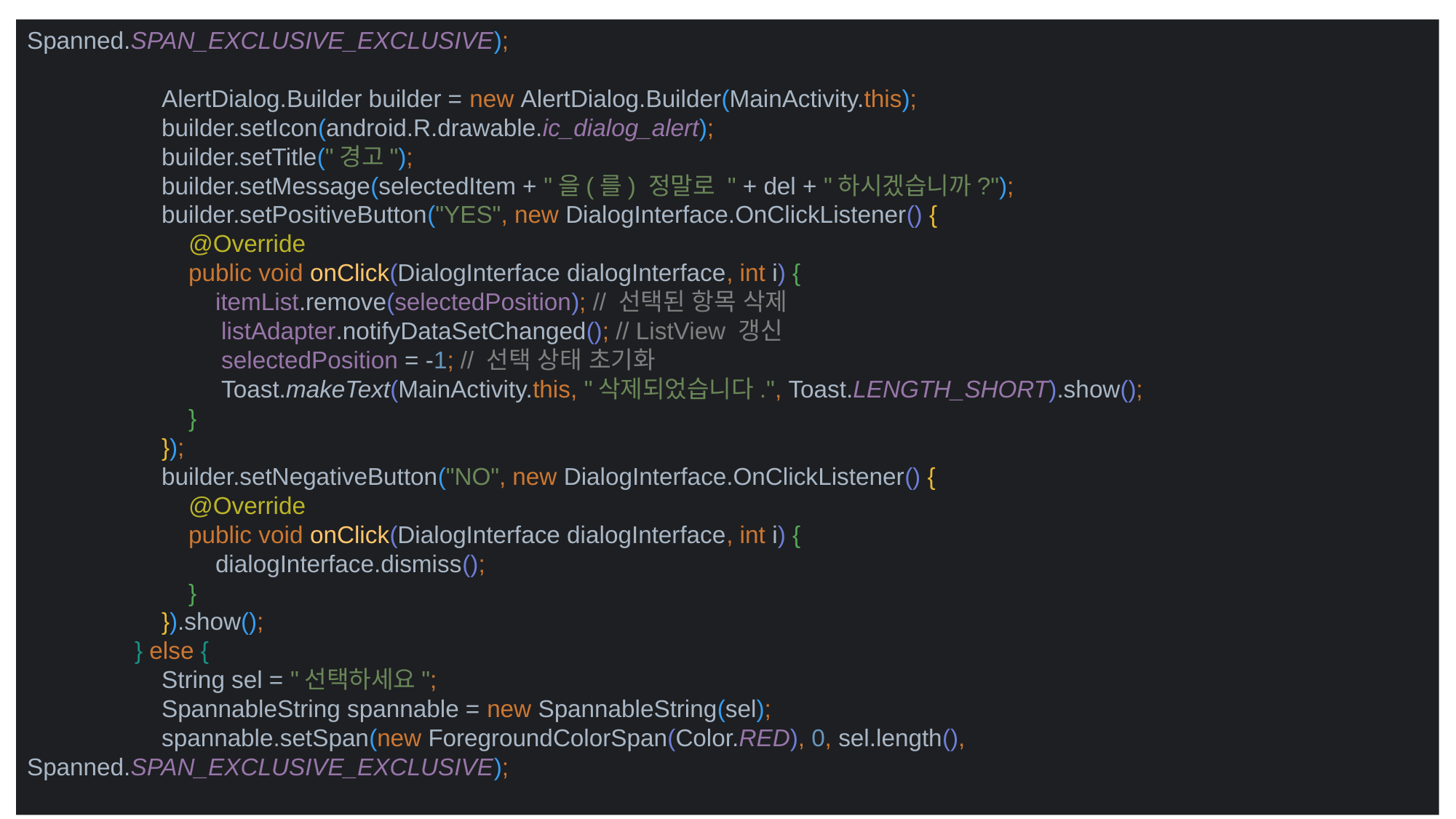

Spanned.SPAN_EXCLUSIVE_EXCLUSIVE);
                    AlertDialog.Builder builder = new AlertDialog.Builder(MainActivity.this);
                    builder.setIcon(android.R.drawable.ic_dialog_alert);
                    builder.setTitle("경고");
                    builder.setMessage(selectedItem + "을(를) 정말로 " + del + "하시겠습니까?");
                    builder.setPositiveButton("YES", new DialogInterface.OnClickListener() {
                        @Override
                        public void onClick(DialogInterface dialogInterface, int i) {
                            itemList.remove(selectedPosition); // 선택된 항목 삭제
                            listAdapter.notifyDataSetChanged(); // ListView 갱신
                            selectedPosition = -1; // 선택 상태 초기화
                            Toast.makeText(MainActivity.this, "삭제되었습니다.", Toast.LENGTH_SHORT).show();
                        }
                    });
                    builder.setNegativeButton("NO", new DialogInterface.OnClickListener() {
                        @Override
                        public void onClick(DialogInterface dialogInterface, int i) {
                            dialogInterface.dismiss();
                        }
                    }).show();
                } else {
                    String sel = "선택하세요";
                    SpannableString spannable = new SpannableString(sel);
                    spannable.setSpan(new ForegroundColorSpan(Color.RED), 0, sel.length(), Spanned.SPAN_EXCLUSIVE_EXCLUSIVE);